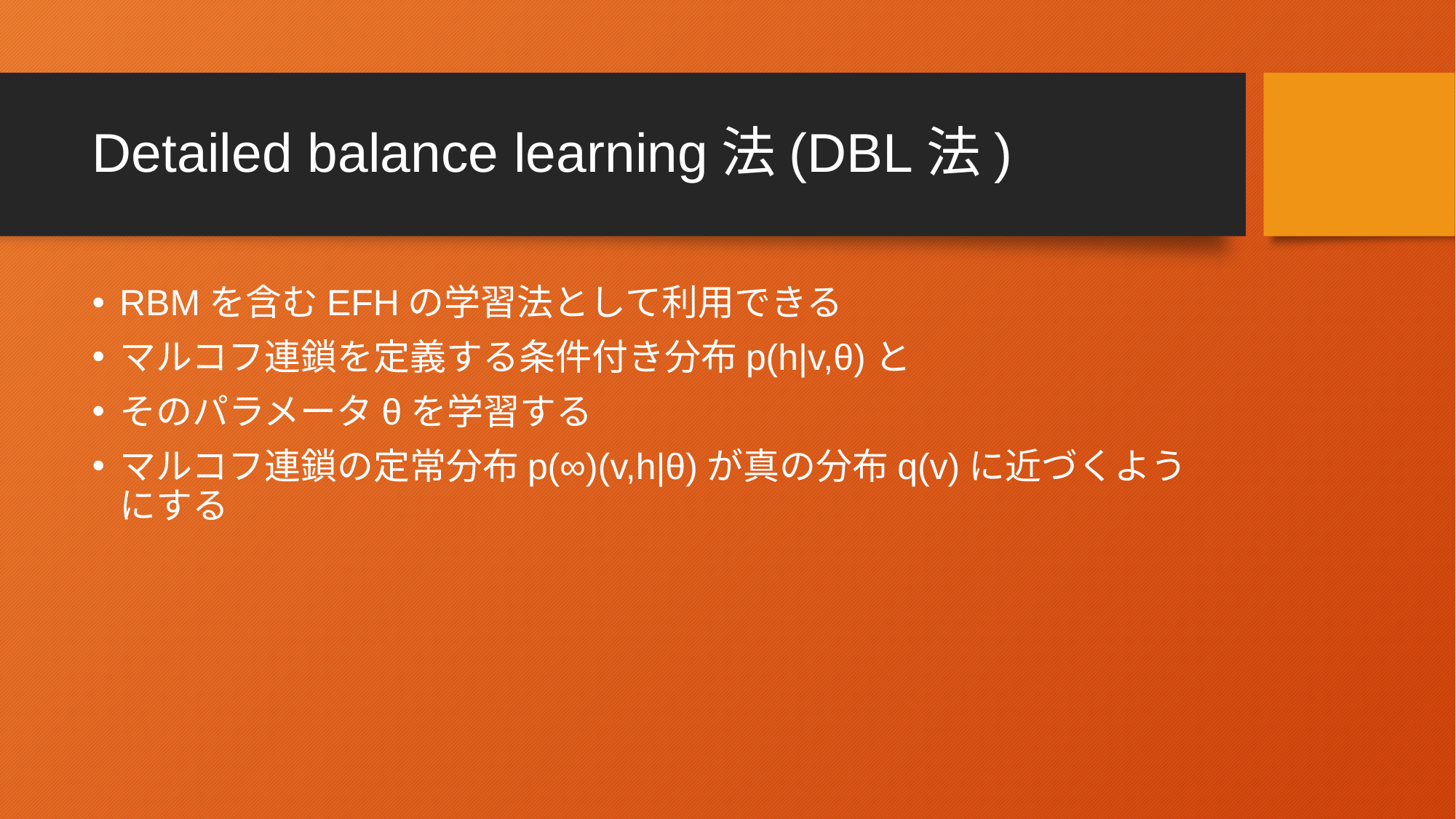

# Detailed balance learning法(DBL法)
RBMを含むEFHの学習法として利用できる
マルコフ連鎖を定義する条件付き分布p(h|v,θ)と
そのパラメータθを学習する
マルコフ連鎖の定常分布p(∞)(v,h|θ)が真の分布q(v)に近づくようにする